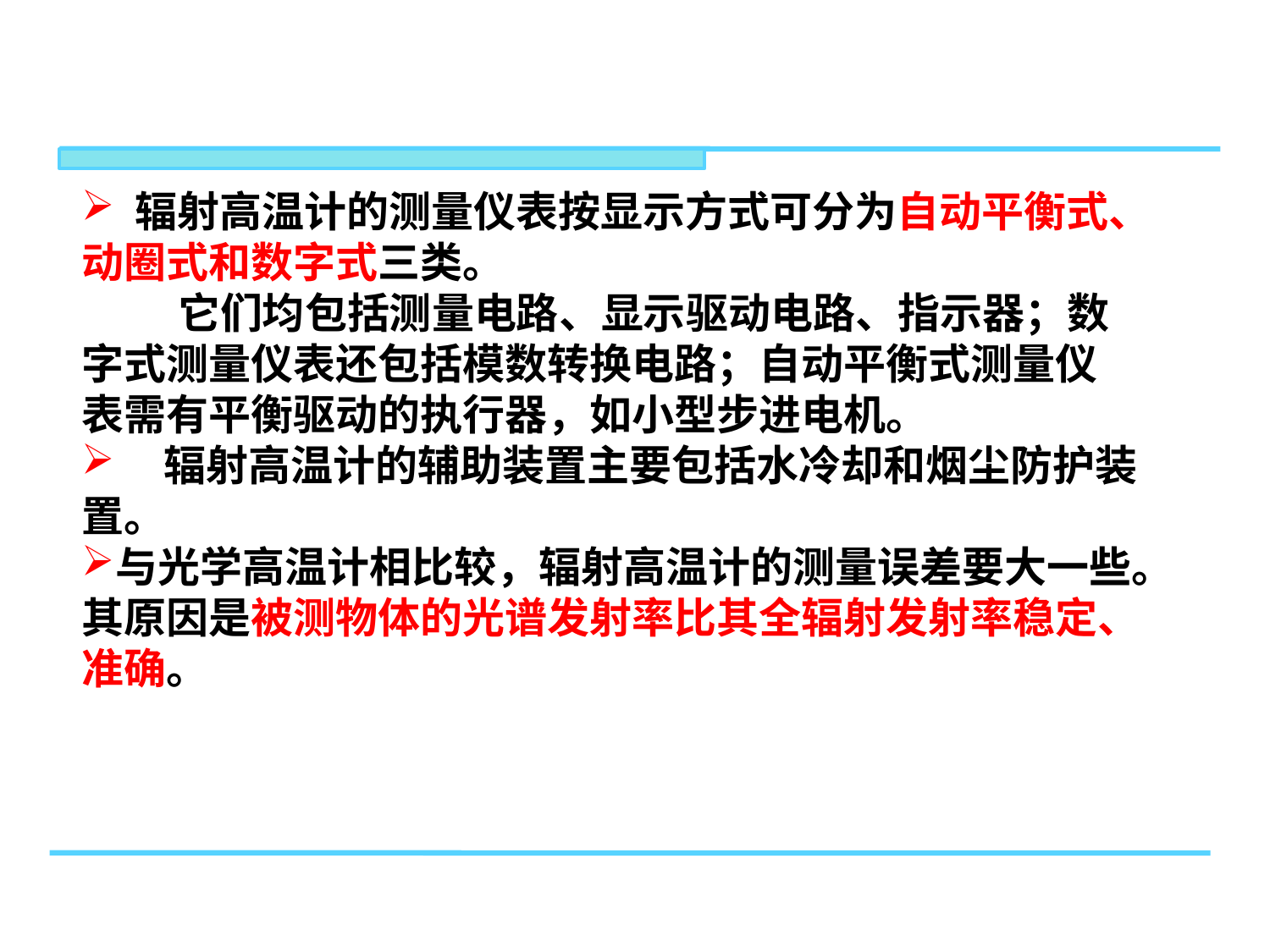

辐射高温计的测量仪表按显示方式可分为自动平衡式、动圈式和数字式三类。
         它们均包括测量电路、显示驱动电路、指示器；数字式测量仪表还包括模数转换电路；自动平衡式测量仪表需有平衡驱动的执行器，如小型步进电机。
    辐射高温计的辅助装置主要包括水冷却和烟尘防护装置。
与光学高温计相比较，辐射高温计的测量误差要大一些。其原因是被测物体的光谱发射率比其全辐射发射率稳定、准确。